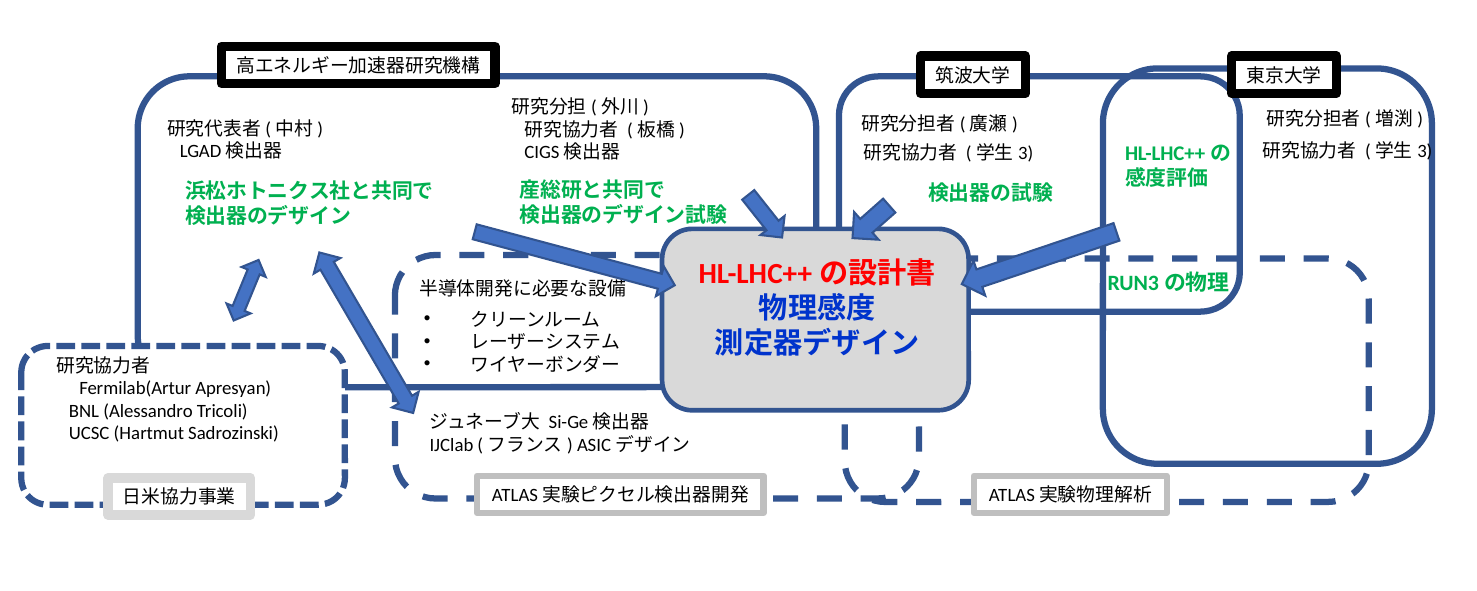

高エネルギー加速器研究機構
筑波大学
東京大学

研究分担(外川)
  研究協力者 (板橋)
   CIGS検出器
研究分担者(増渕)
研究分担者(廣瀬)
研究代表者(中村)
   LGAD検出器
研究協力者 (学生3)
HL-LHC++の
感度評価
研究協力者 (学生3)

産総研と共同で
検出器のデザイン試験
浜松ホトニクス社と共同で
検出器のデザイン
検出器の試験

HL-LHC++の設計書
物理感度
測定器デザイン

RUN3の物理
半導体開発に必要な設備

クリーンルーム
レーザーシステム
ワイヤーボンダー

レーザー試験
βソース試験
テストビーム

研究協力者
　Fermilab(Artur Apresyan)
   BNL (Alessandro Tricoli)
   UCSC (Hartmut Sadrozinski)

ジュネーブ大 Si-Ge検出器
IJClab (フランス) ASICデザイン
ATLAS実験物理解析
ATLAS実験ピクセル検出器開発
日米協力事業